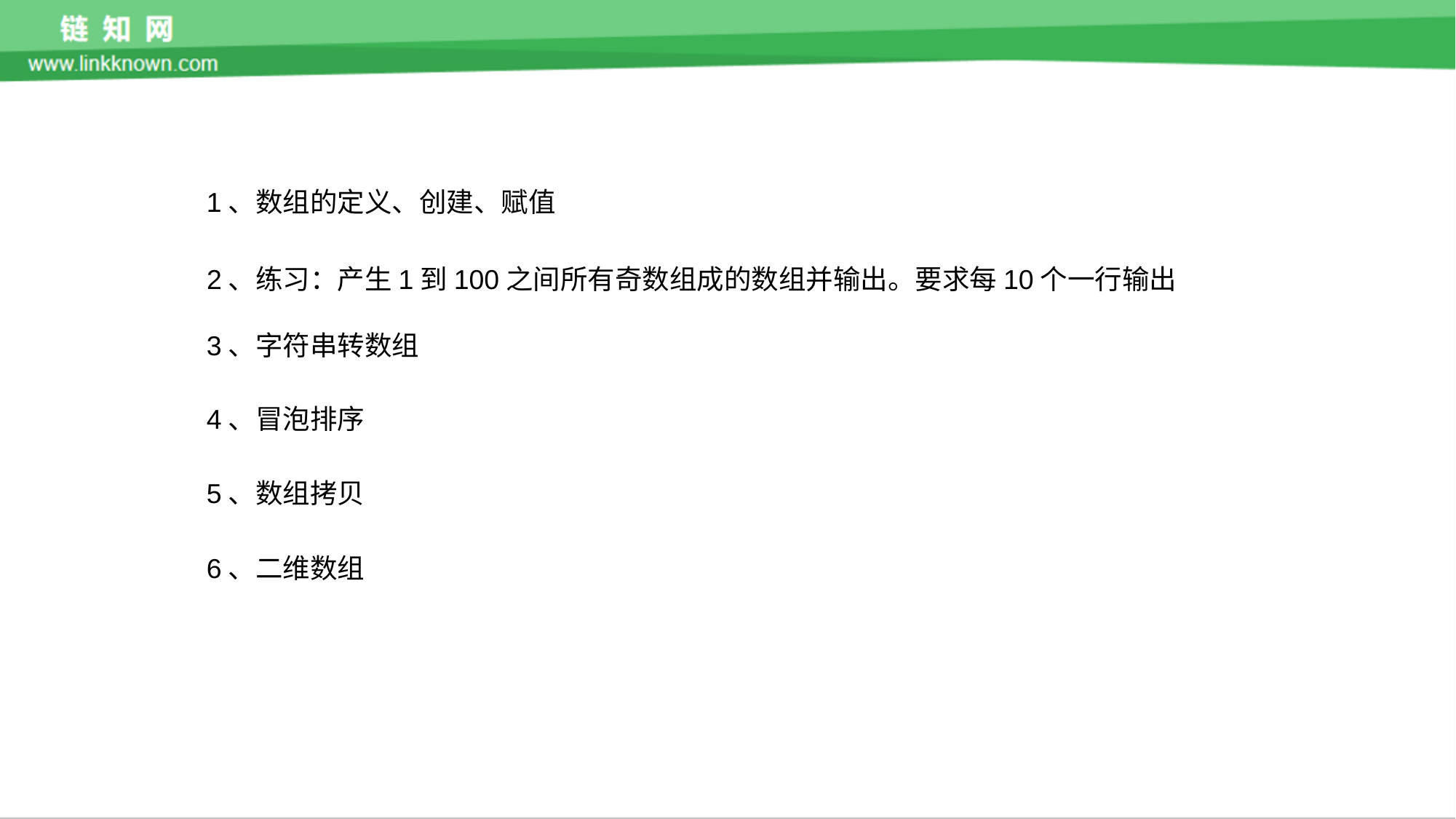

1、数组的定义、创建、赋值
2、练习：产生1到100之间所有奇数组成的数组并输出。要求每10个一行输出
3、字符串转数组
4、冒泡排序
5、数组拷贝
6、二维数组